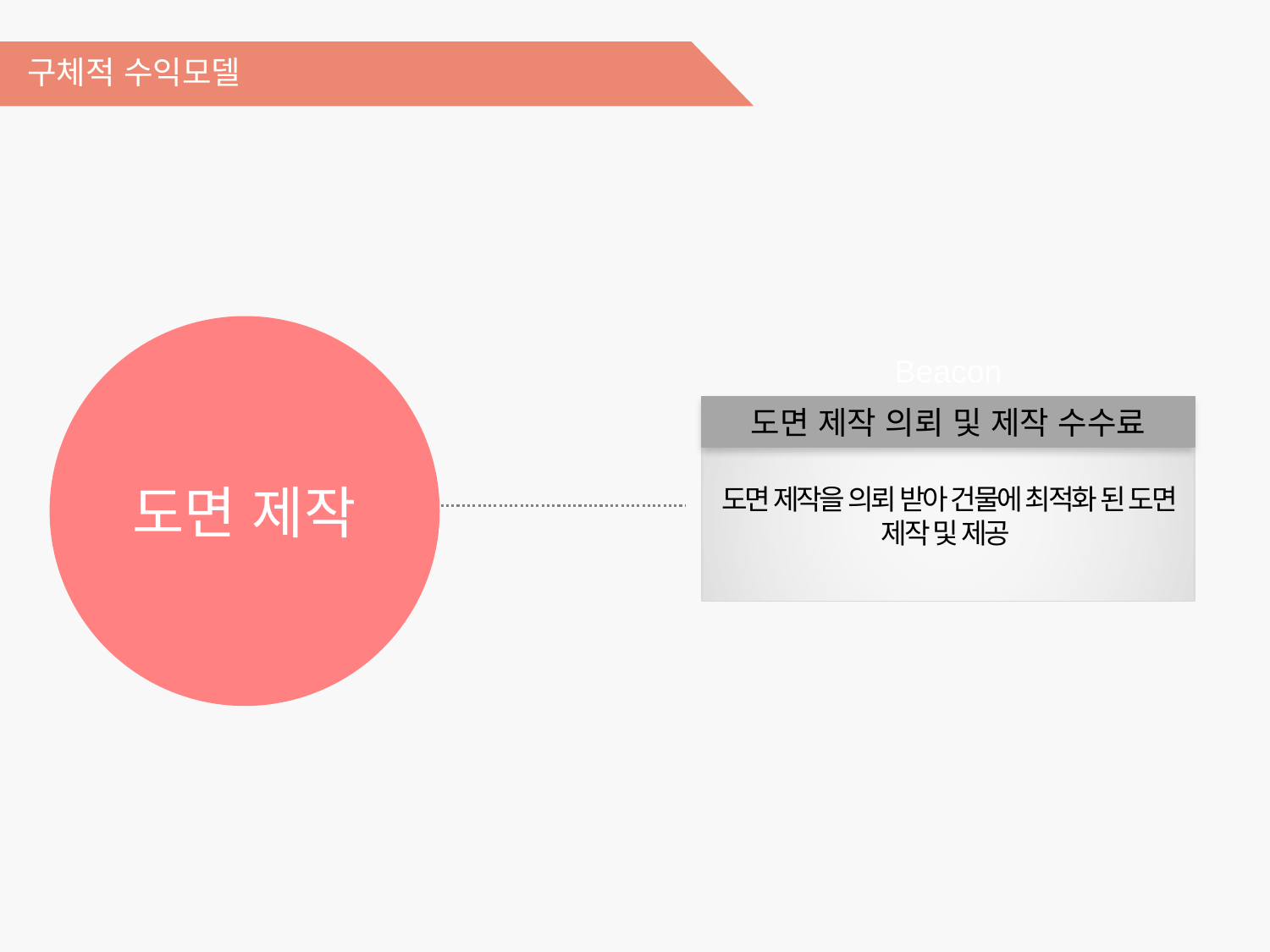

구체적 수익모델
도면 제작
Beacon
도면 제작 의뢰 및 제작 수수료
도면 제작을 의뢰 받아 건물에 최적화 된 도면 제작 및 제공